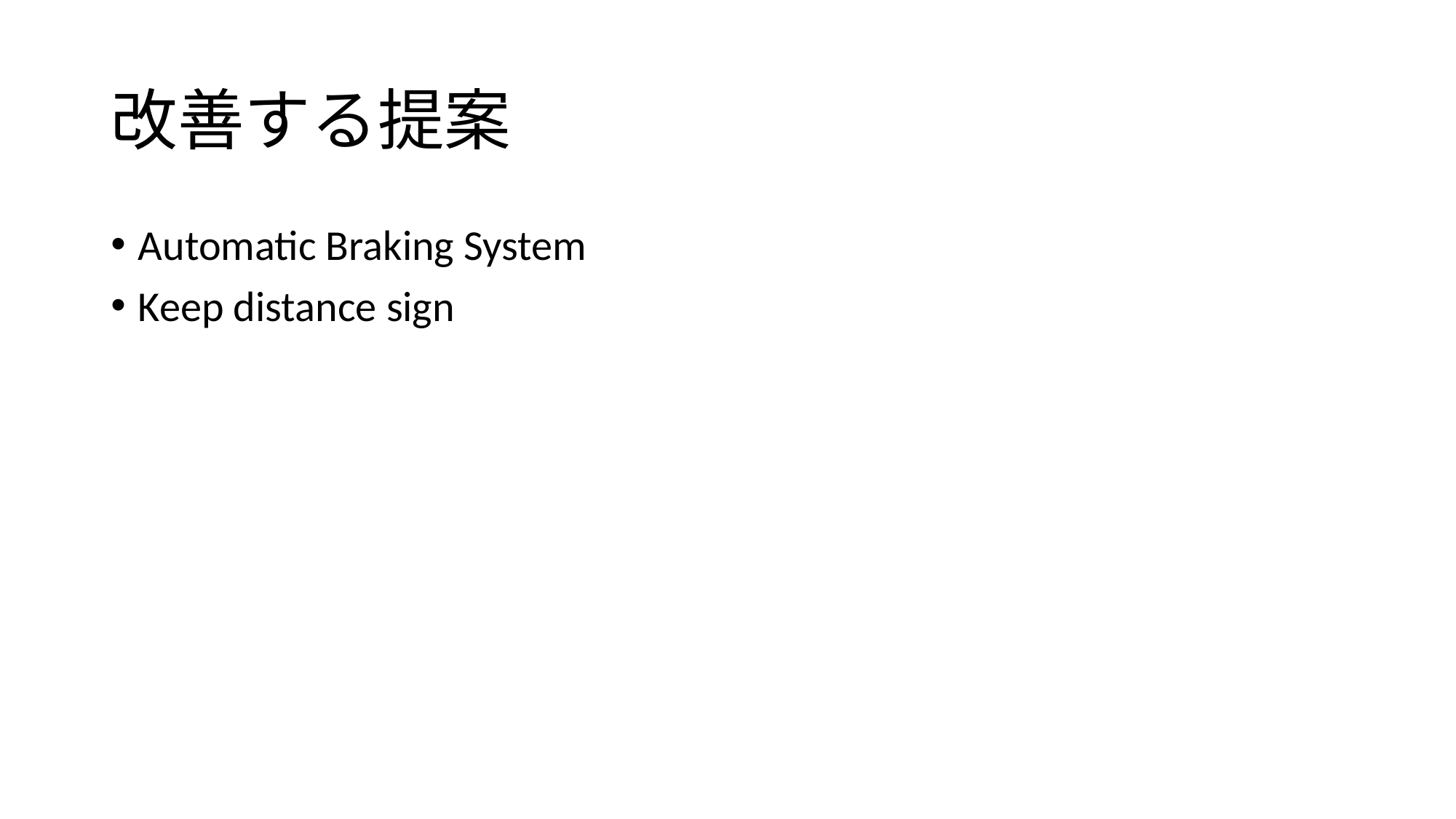

# 改善する提案
Automatic Braking System
Keep distance sign